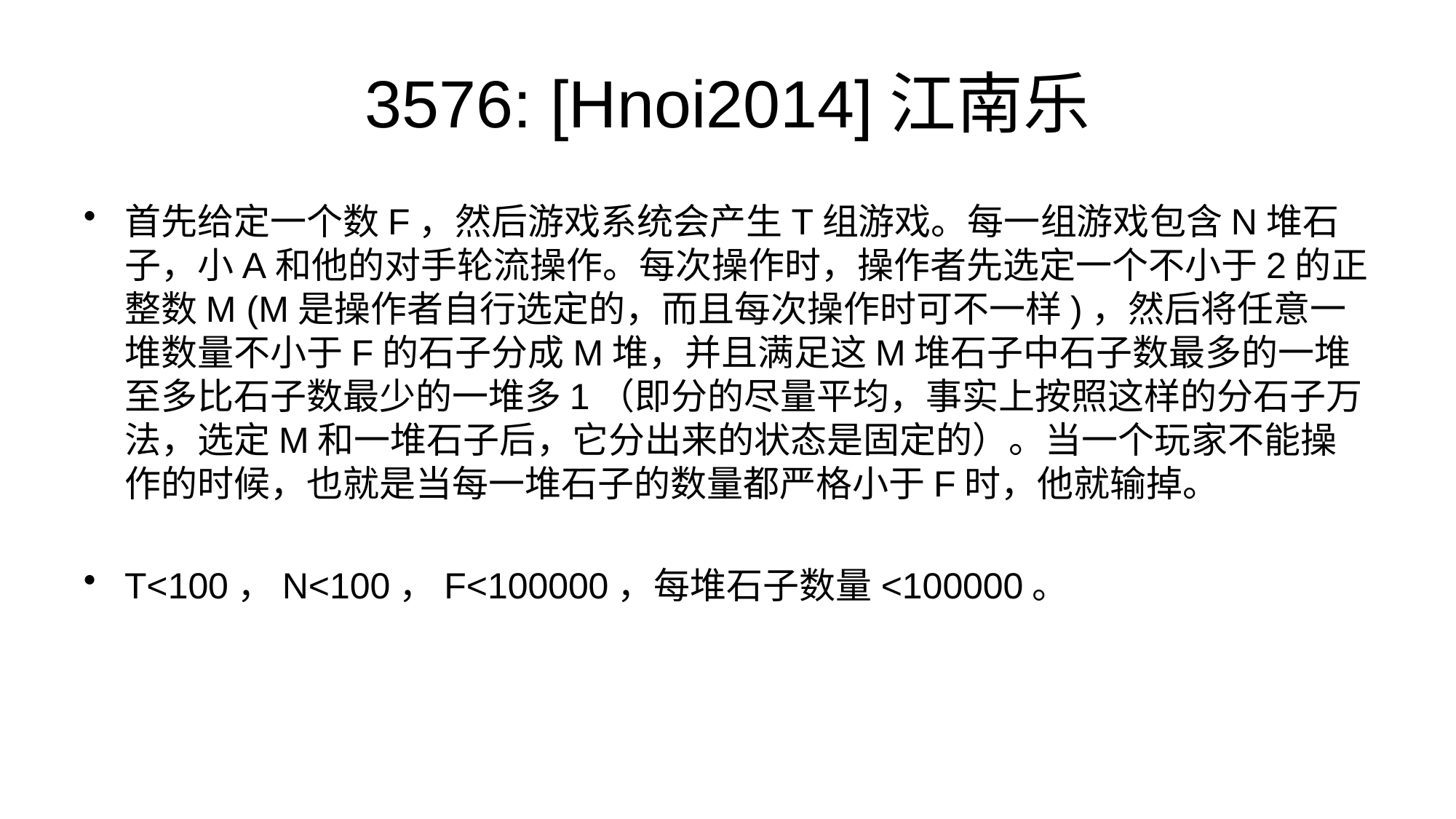

# 3576: [Hnoi2014]江南乐
首先给定一个数F，然后游戏系统会产生T组游戏。每一组游戏包含N堆石子，小A和他的对手轮流操作。每次操作时，操作者先选定一个不小于2的正整数M (M是操作者自行选定的，而且每次操作时可不一样)，然后将任意一堆数量不小于F的石子分成M堆，并且满足这M堆石子中石子数最多的一堆至多比石子数最少的一堆多1（即分的尽量平均，事实上按照这样的分石子万法，选定M和一堆石子后，它分出来的状态是固定的）。当一个玩家不能操作的时候，也就是当每一堆石子的数量都严格小于F时，他就输掉。

T<100，N<100，F<100000，每堆石子数量<100000。